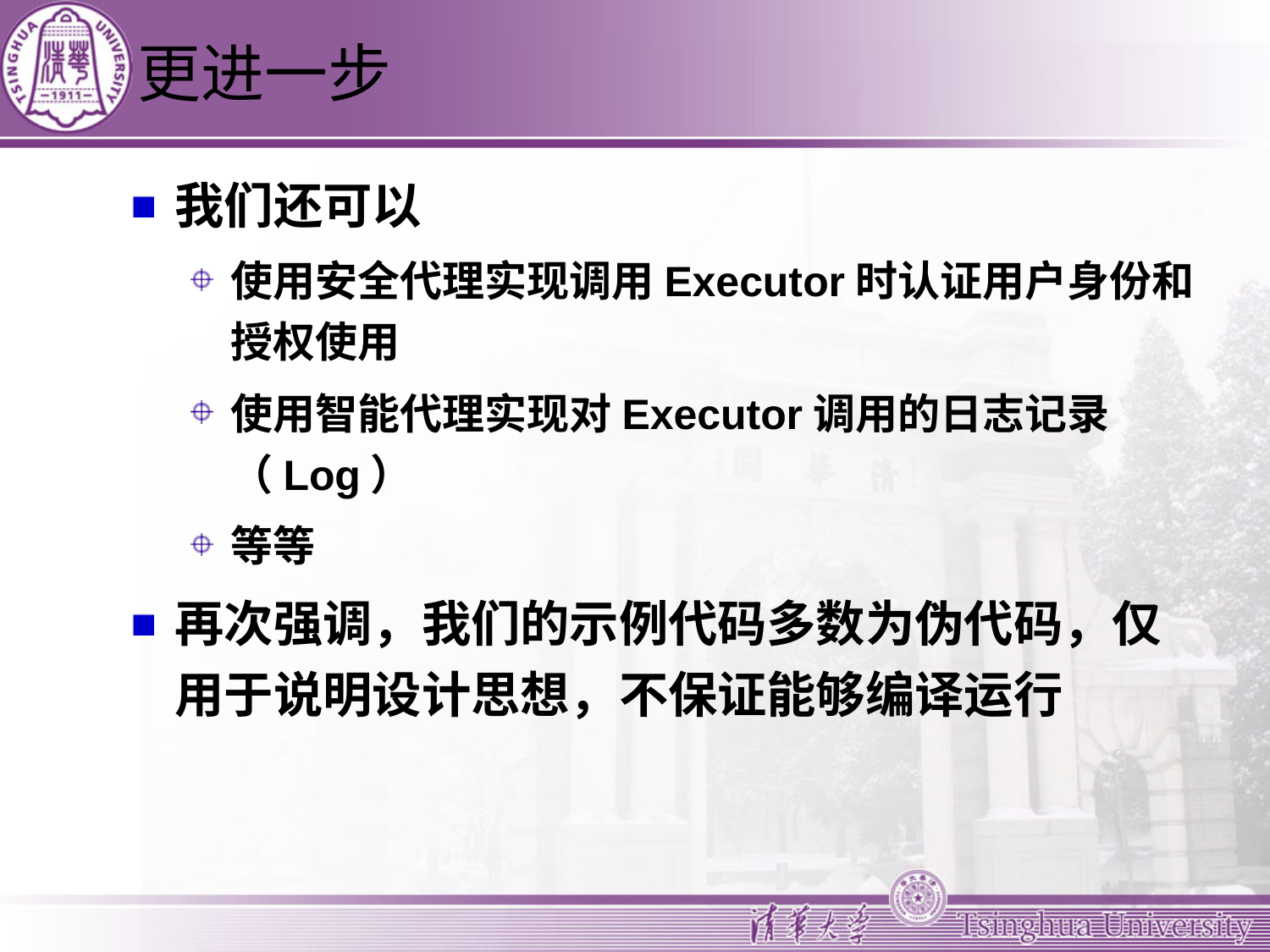

# 更进一步
我们还可以
使用安全代理实现调用Executor时认证用户身份和授权使用
使用智能代理实现对Executor调用的日志记录（Log）
等等
再次强调，我们的示例代码多数为伪代码，仅用于说明设计思想，不保证能够编译运行